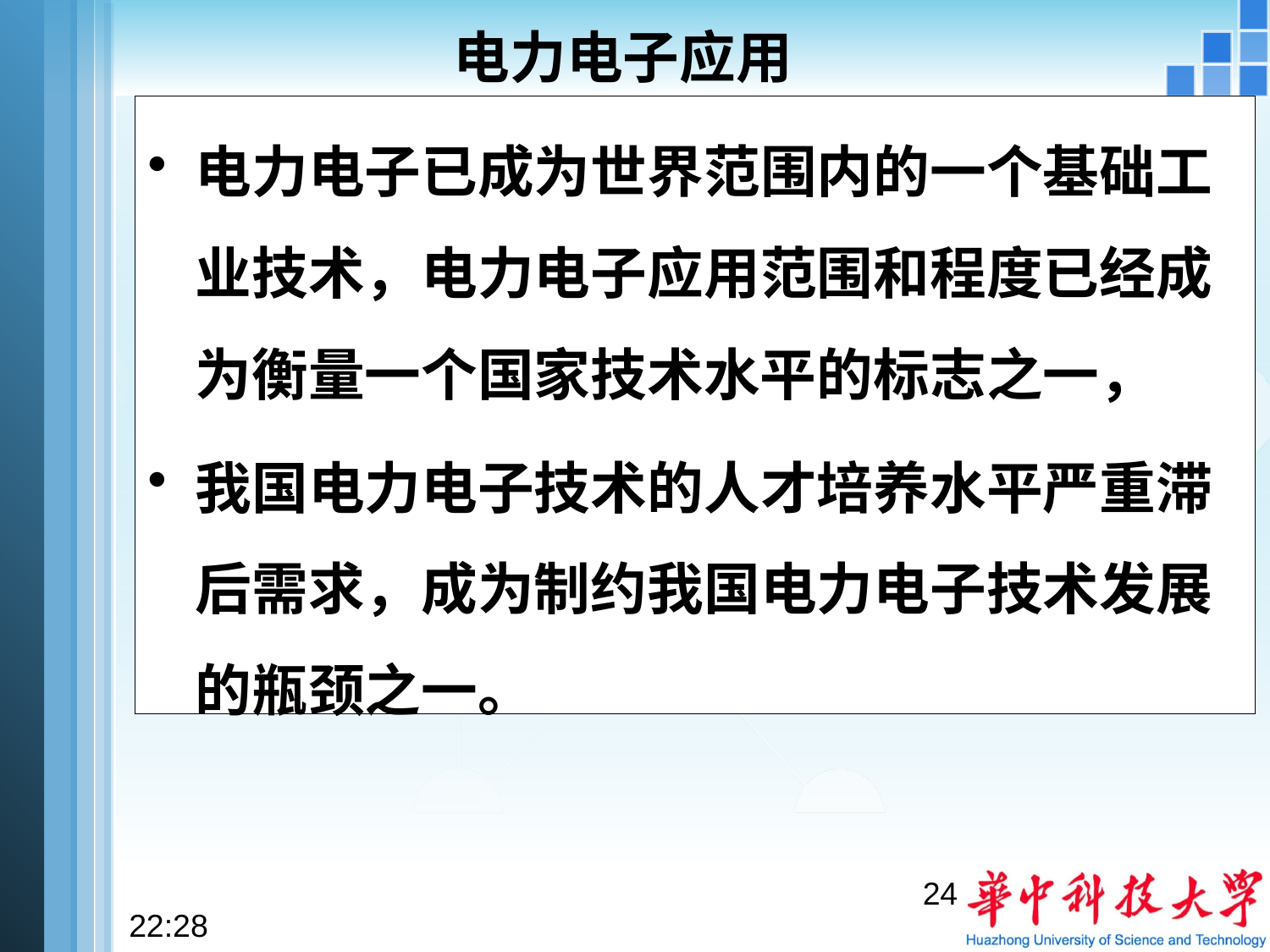

电力电子应用
电力电子已成为世界范围内的一个基础工业技术，电力电子应用范围和程度已经成为衡量一个国家技术水平的标志之一，
我国电力电子技术的人才培养水平严重滞后需求，成为制约我国电力电子技术发展的瓶颈之一。
24
24
22:28